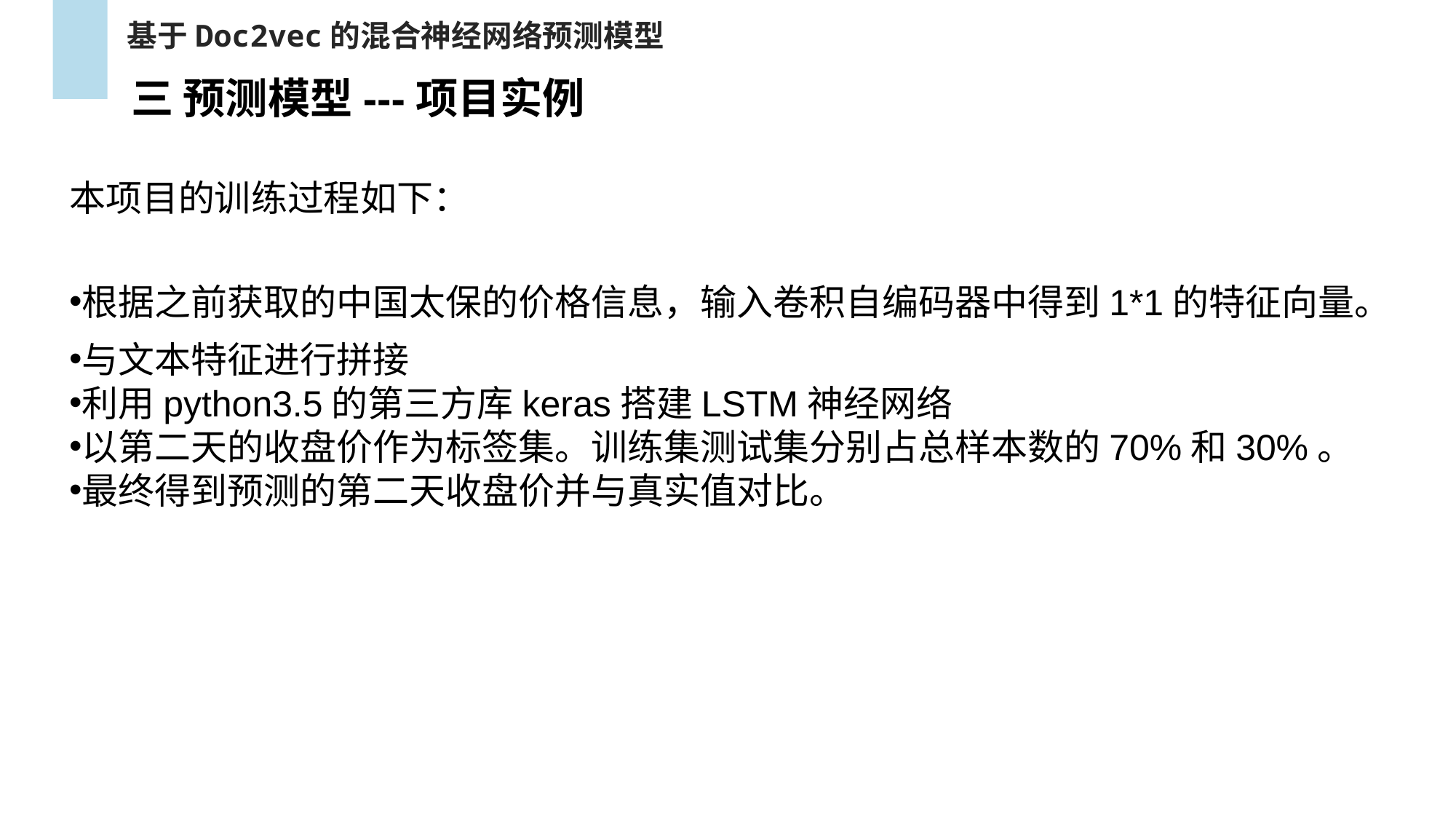

基于Doc2vec的混合神经网络预测模型
三 预测模型---项目实例
本项目的训练过程如下：

根据之前获取的中国太保的价格信息，输入卷积自编码器中得到1*1的特征向量。
与文本特征进行拼接
利用python3.5的第三方库keras搭建LSTM神经网络
以第二天的收盘价作为标签集。训练集测试集分别占总样本数的70%和30%。
最终得到预测的第二天收盘价并与真实值对比。